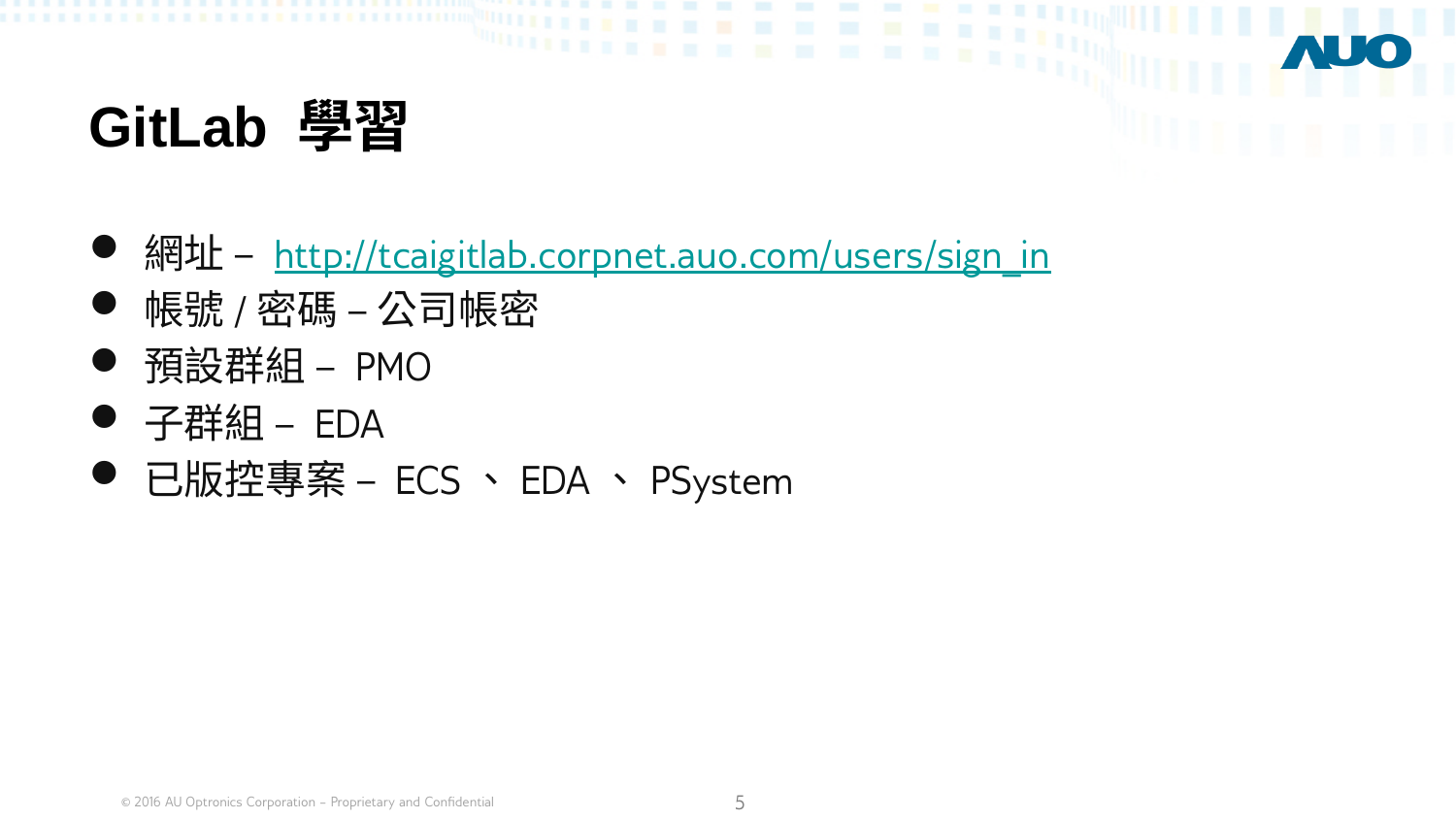

# GitLab 學習
網址 – http://tcaigitlab.corpnet.auo.com/users/sign_in
帳號/密碼 – 公司帳密
預設群組 – PMO
子群組 – EDA
已版控專案 – ECS、EDA、PSystem